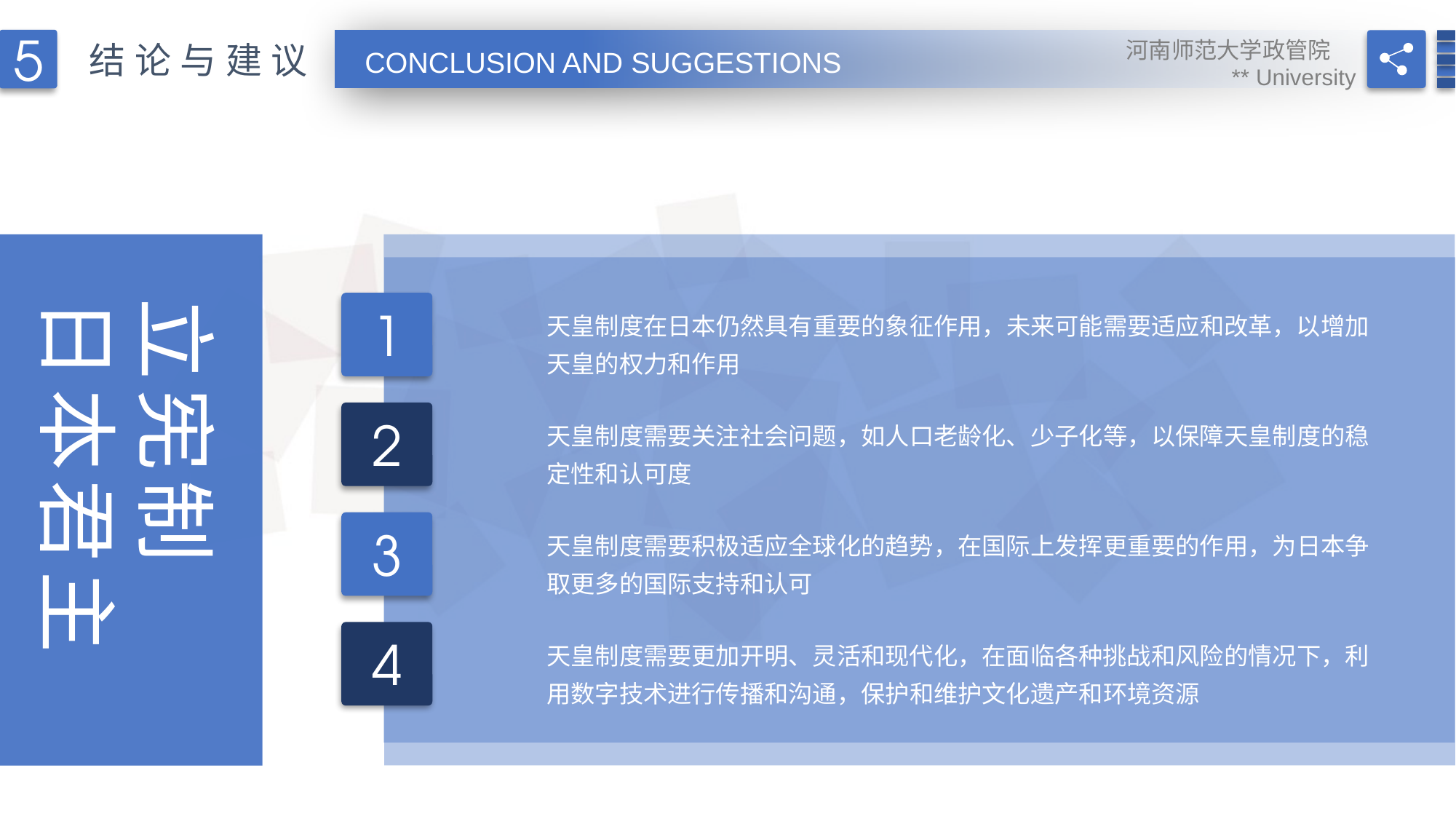

5
河南师范大学政管院
** University

结论与建议
CONCLUSION AND SUGGESTIONS

1
立宪制
日本君主

天皇制度在日本仍然具有重要的象征作用，未来可能需要适应和改革，以增加天皇的权力和作用
2
天皇制度需要关注社会问题，如人口老龄化、少子化等，以保障天皇制度的稳定性和认可度
3
天皇制度需要积极适应全球化的趋势，在国际上发挥更重要的作用，为日本争取更多的国际支持和认可
4
天皇制度需要更加开明、灵活和现代化，在面临各种挑战和风险的情况下，利用数字技术进行传播和沟通，保护和维护文化遗产和环境资源